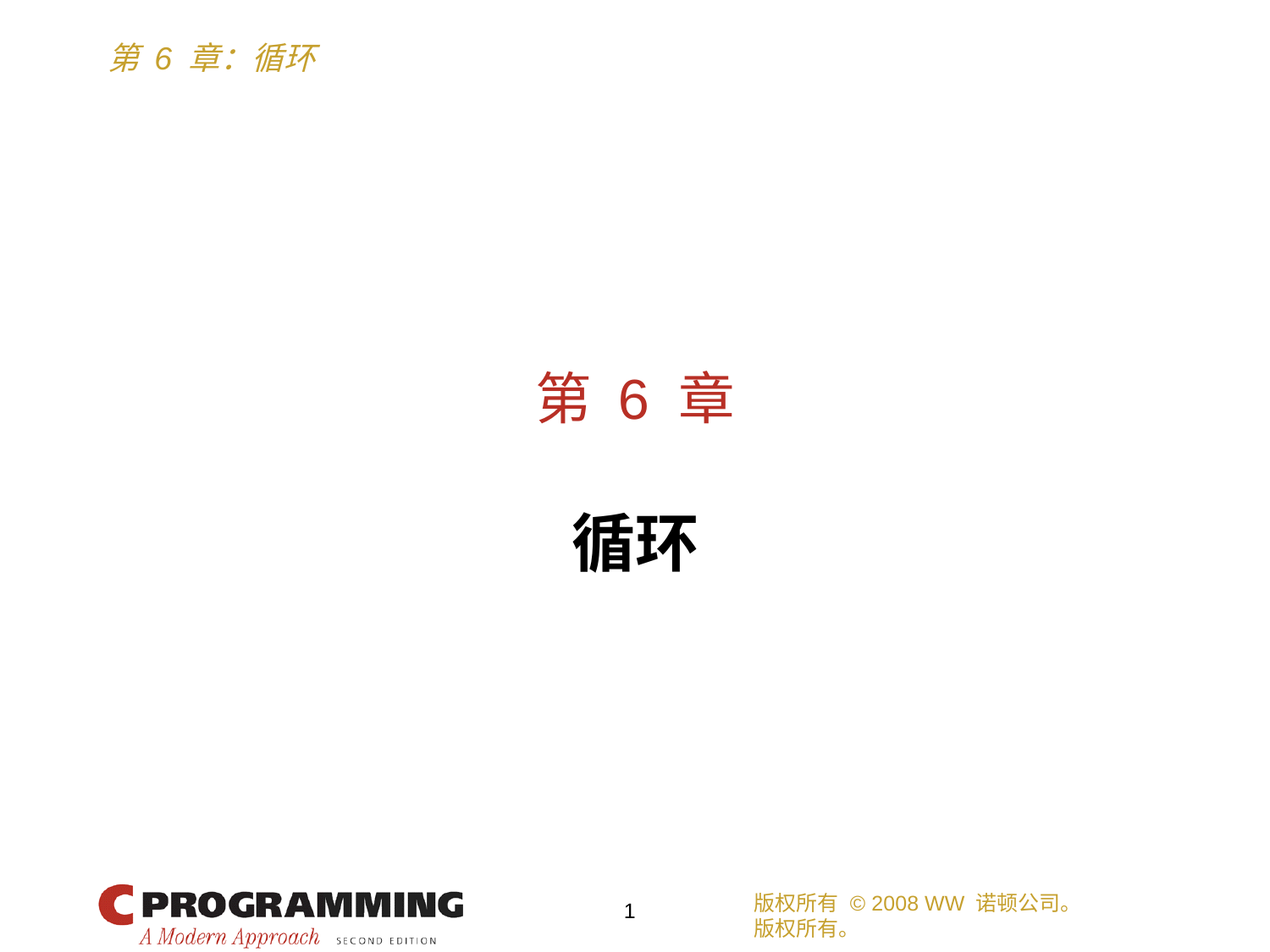

# 第 6 章
循环
版权所有 © 2008 WW 诺顿公司。
版权所有。
1